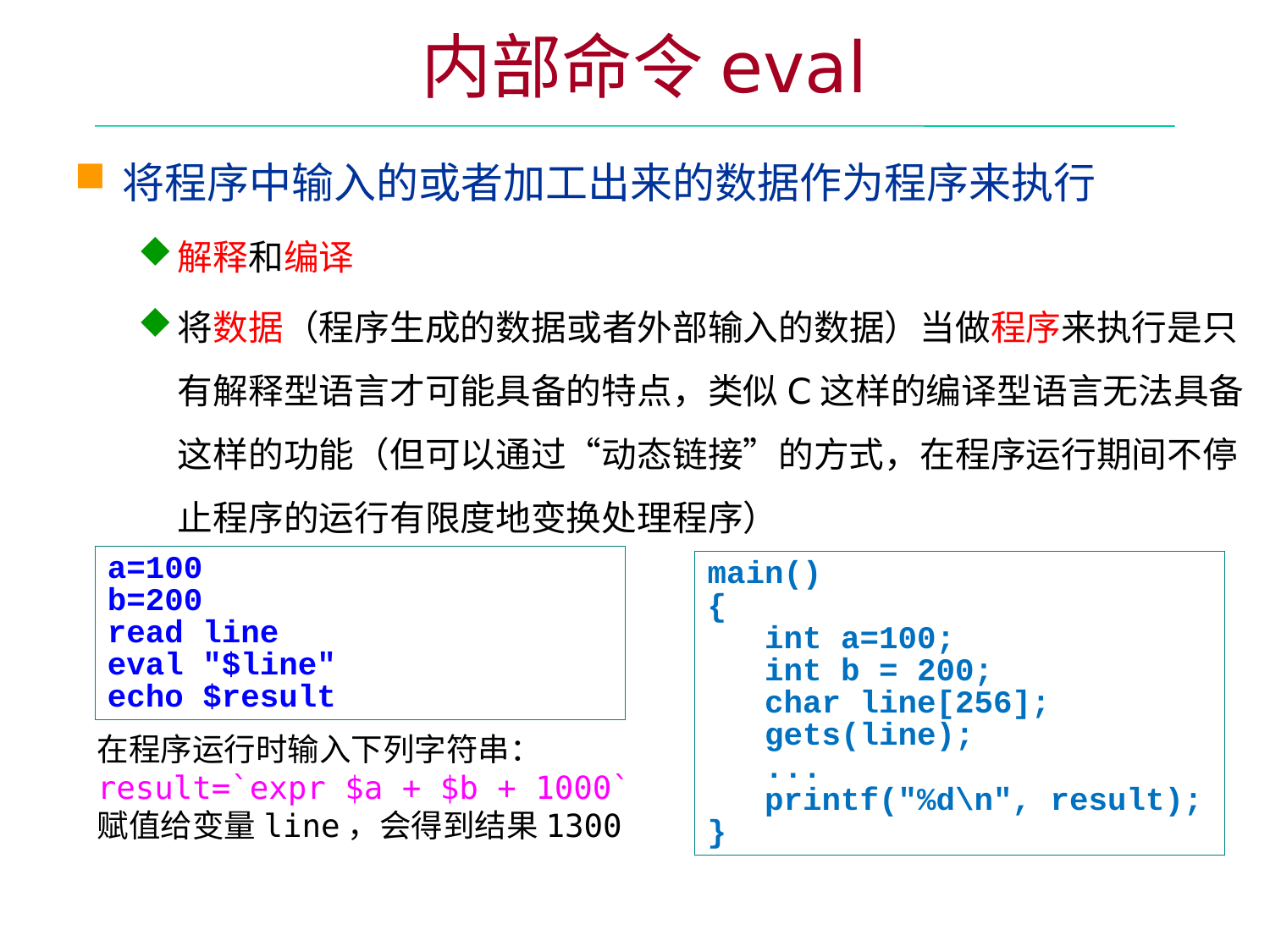

内部命令eval
将程序中输入的或者加工出来的数据作为程序来执行
解释和编译
将数据（程序生成的数据或者外部输入的数据）当做程序来执行是只有解释型语言才可能具备的特点，类似C这样的编译型语言无法具备这样的功能（但可以通过“动态链接”的方式，在程序运行期间不停止程序的运行有限度地变换处理程序）
a=100
b=200
read line
eval "$line"
echo $result
main()
{
   int a=100;
   int b = 200;
   char line[256];
   gets(line);
   ...
   printf("%d\n", result);
}
在程序运行时输入下列字符串：
result=`expr $a + $b + 1000`
赋值给变量line，会得到结果1300